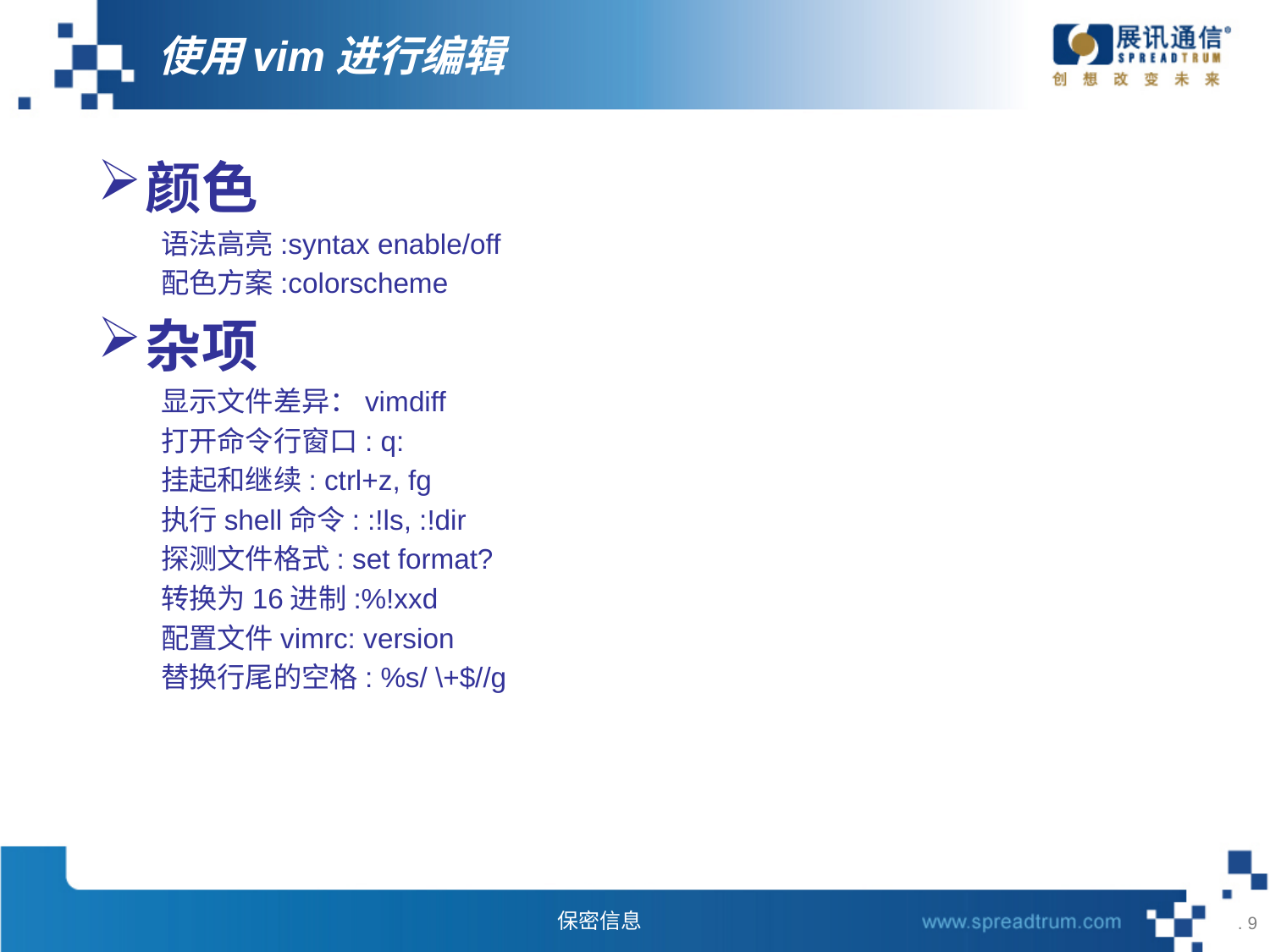

# 使用vim进行编辑
颜色
语法高亮:syntax enable/off
配色方案:colorscheme
杂项
显示文件差异：vimdiff
打开命令行窗口: q:
挂起和继续: ctrl+z, fg
执行shell命令: :!ls, :!dir
探测文件格式: set format?
转换为16进制:%!xxd
配置文件vimrc: version
替换行尾的空格: %s/ \+$//g

  . 9